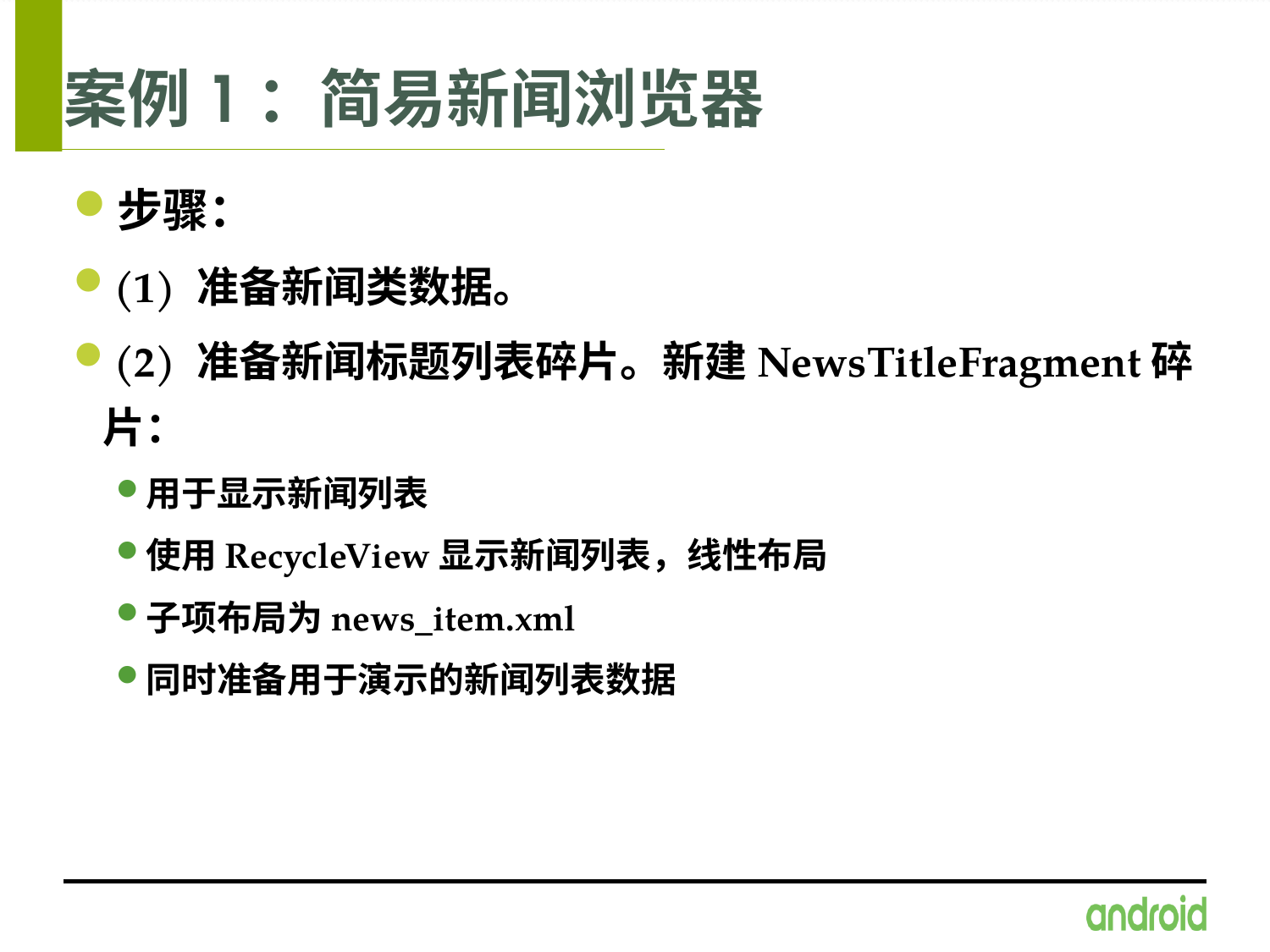

# 案例1：简易新闻浏览器
步骤：
(1) 准备新闻类数据。
(2) 准备新闻标题列表碎片。新建NewsTitleFragment碎片：
用于显示新闻列表
使用RecycleView显示新闻列表，线性布局
子项布局为news_item.xml
同时准备用于演示的新闻列表数据